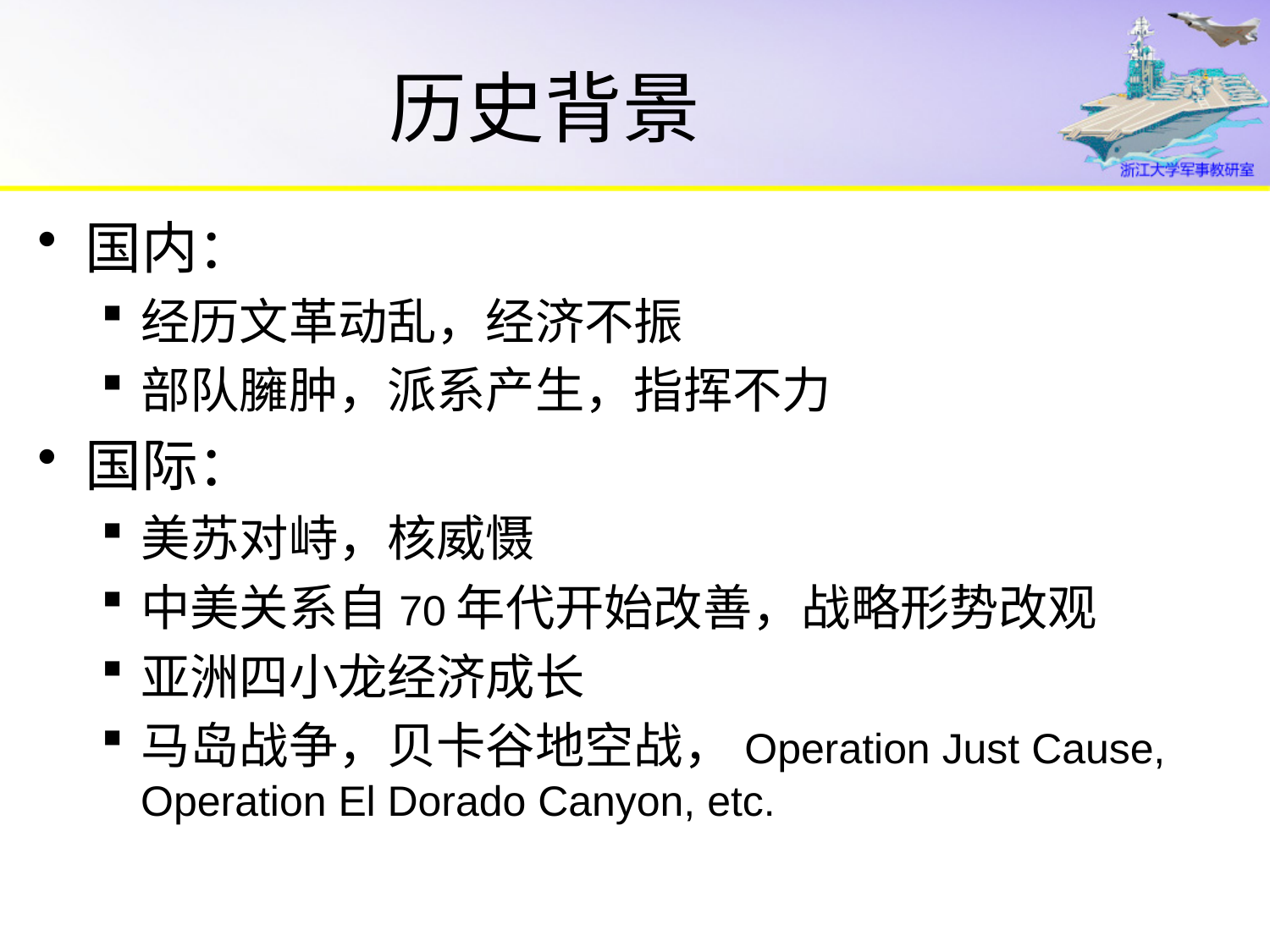

# 历史背景
国内：
经历文革动乱，经济不振
部队臃肿，派系产生，指挥不力
国际：
美苏对峙，核威慑
中美关系自70年代开始改善，战略形势改观
亚洲四小龙经济成长
马岛战争，贝卡谷地空战，Operation Just Cause, Operation El Dorado Canyon, etc.